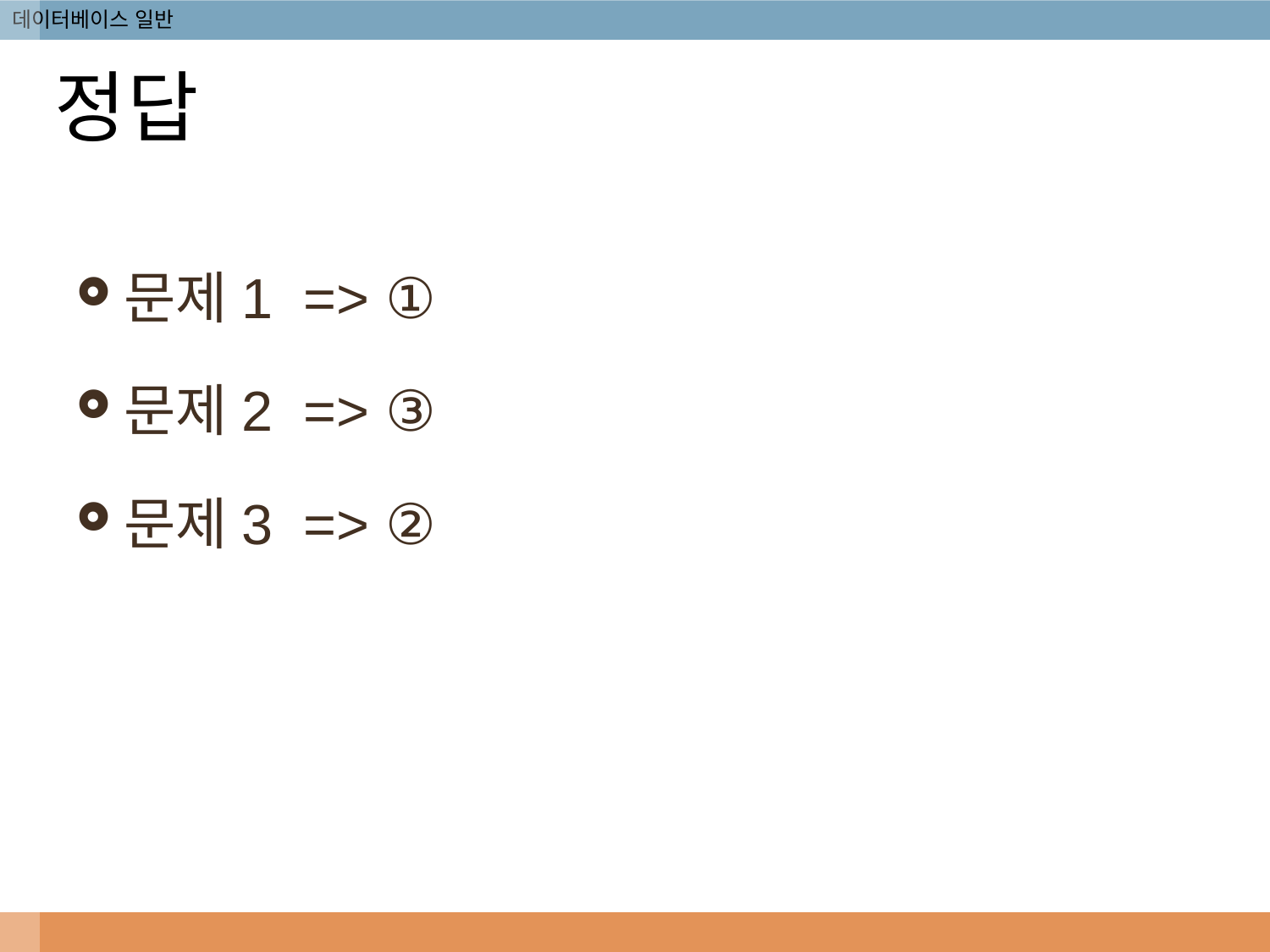

# 정답
문제1  => ①
문제2  => ③
문제3  => ②